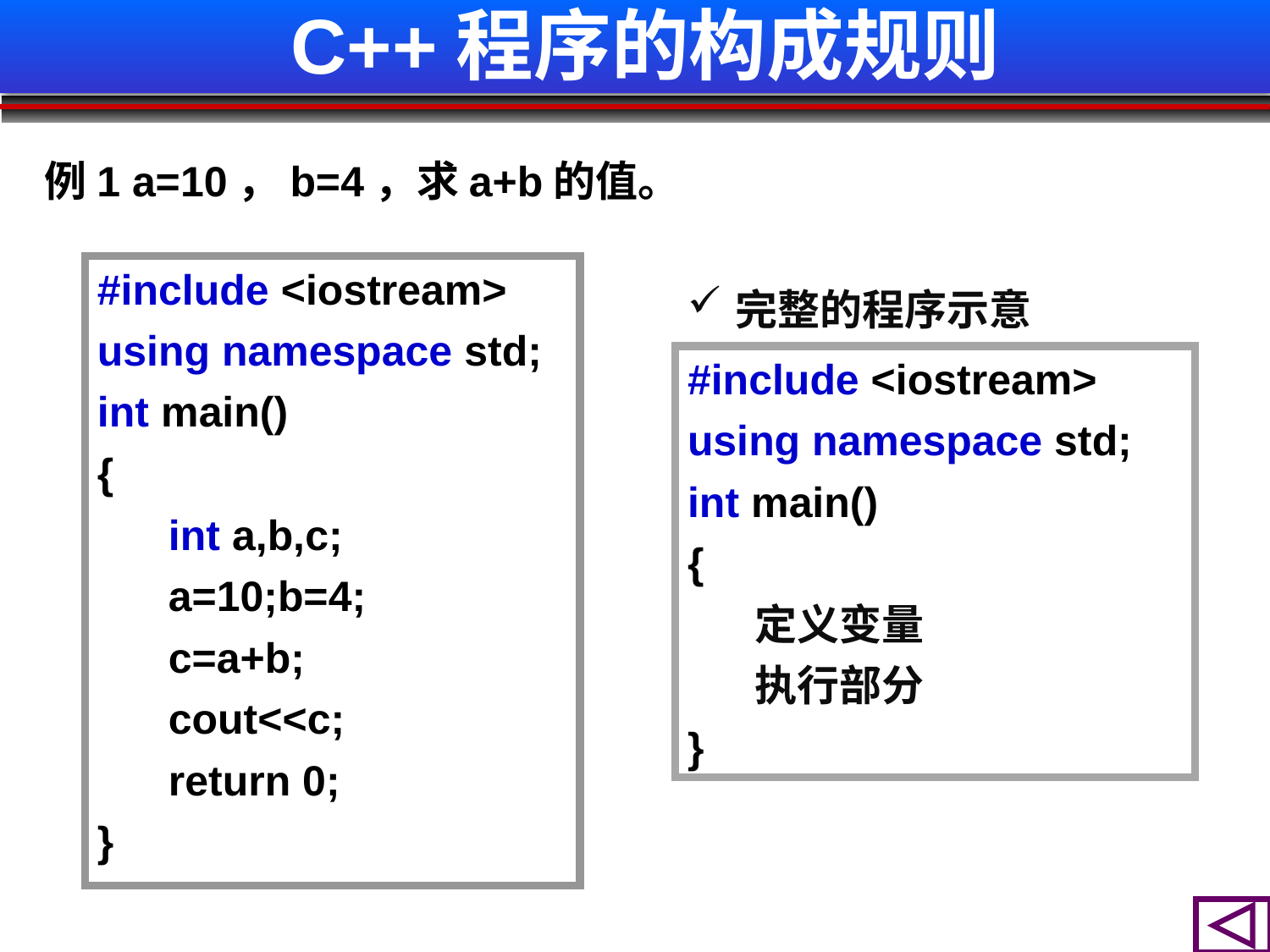

# C++程序的构成规则

例1 a=10，b=4，求a+b的值。
#include <iostream>
using namespace std;
int main()
{
      int a,b,c;
      a=10;b=4;
      c=a+b;
      cout<<c;
      return 0;
}
完整的程序示意
#include <iostream>
using namespace std;
int main()
{
      定义变量
      执行部分
}